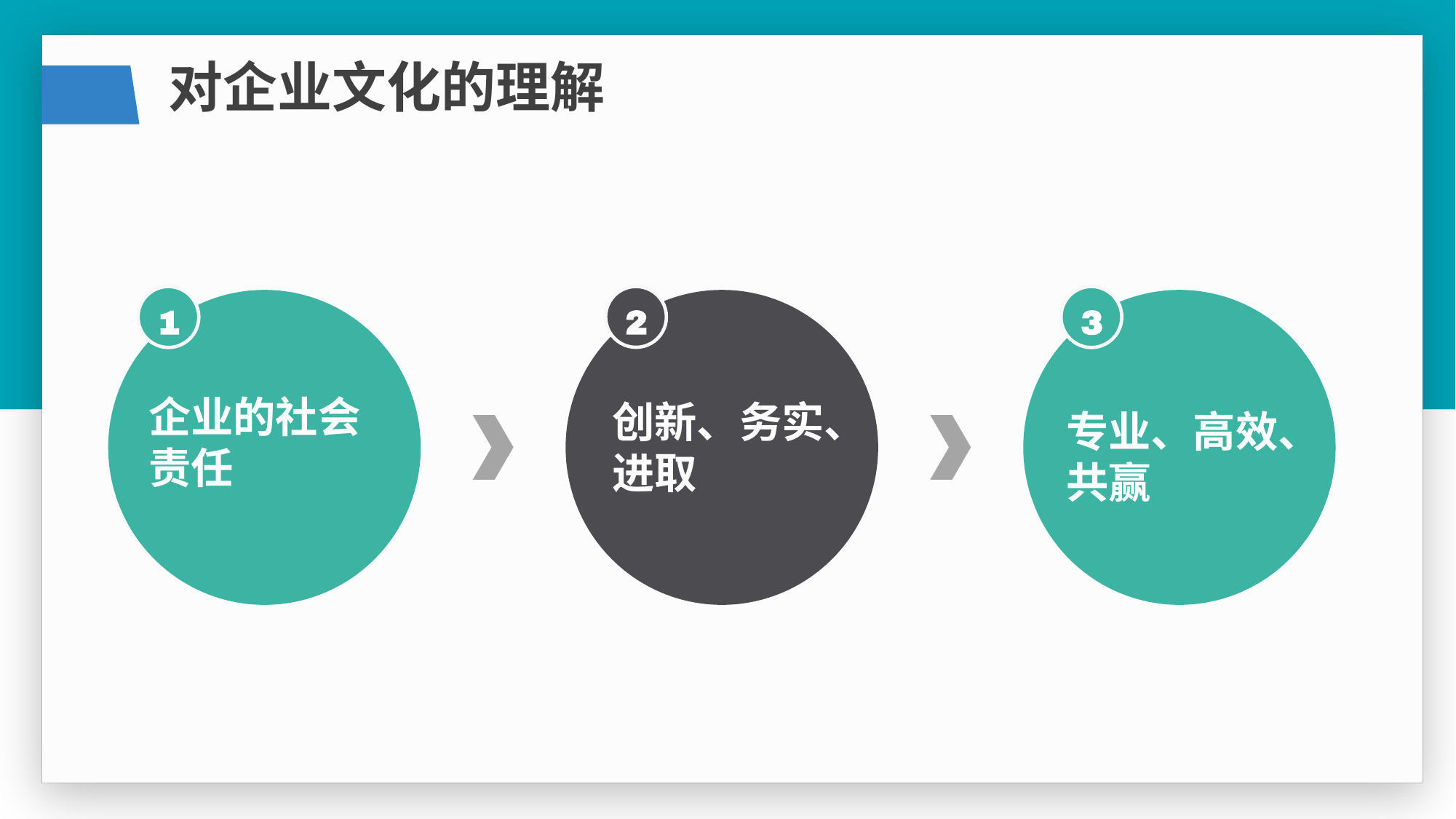

对企业文化的理解

1
2
3

企业的社会责任
创新、务实、进取
专业、高效、共赢